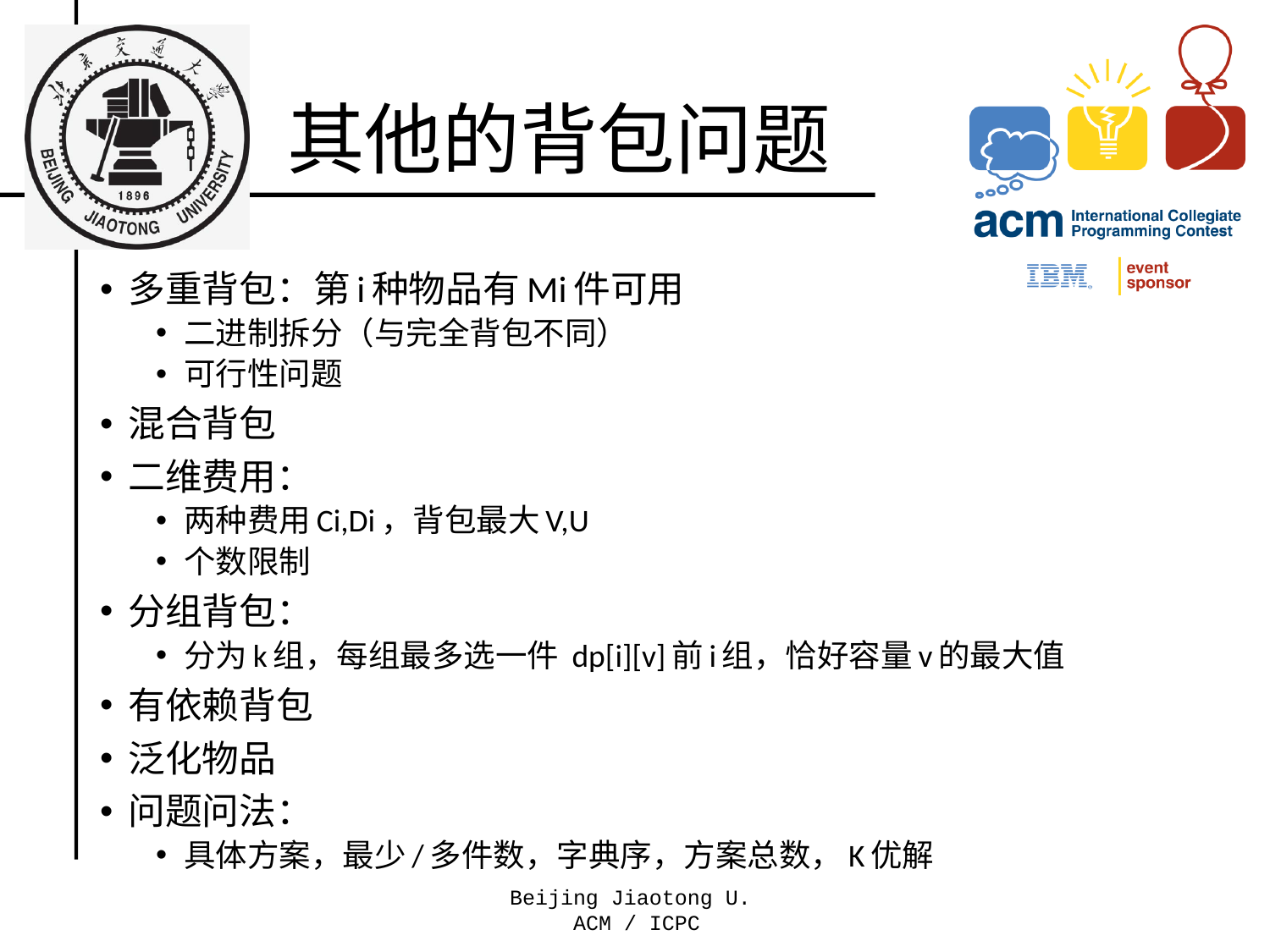

# 其他的背包问题
多重背包：第i种物品有Mi件可用
二进制拆分（与完全背包不同）
可行性问题
混合背包
二维费用：
两种费用Ci,Di，背包最大V,U
个数限制
分组背包：
分为k组，每组最多选一件 dp[i][v]前i组，恰好容量v的最大值
有依赖背包
泛化物品
问题问法：
具体方案，最少/多件数，字典序，方案总数，K优解